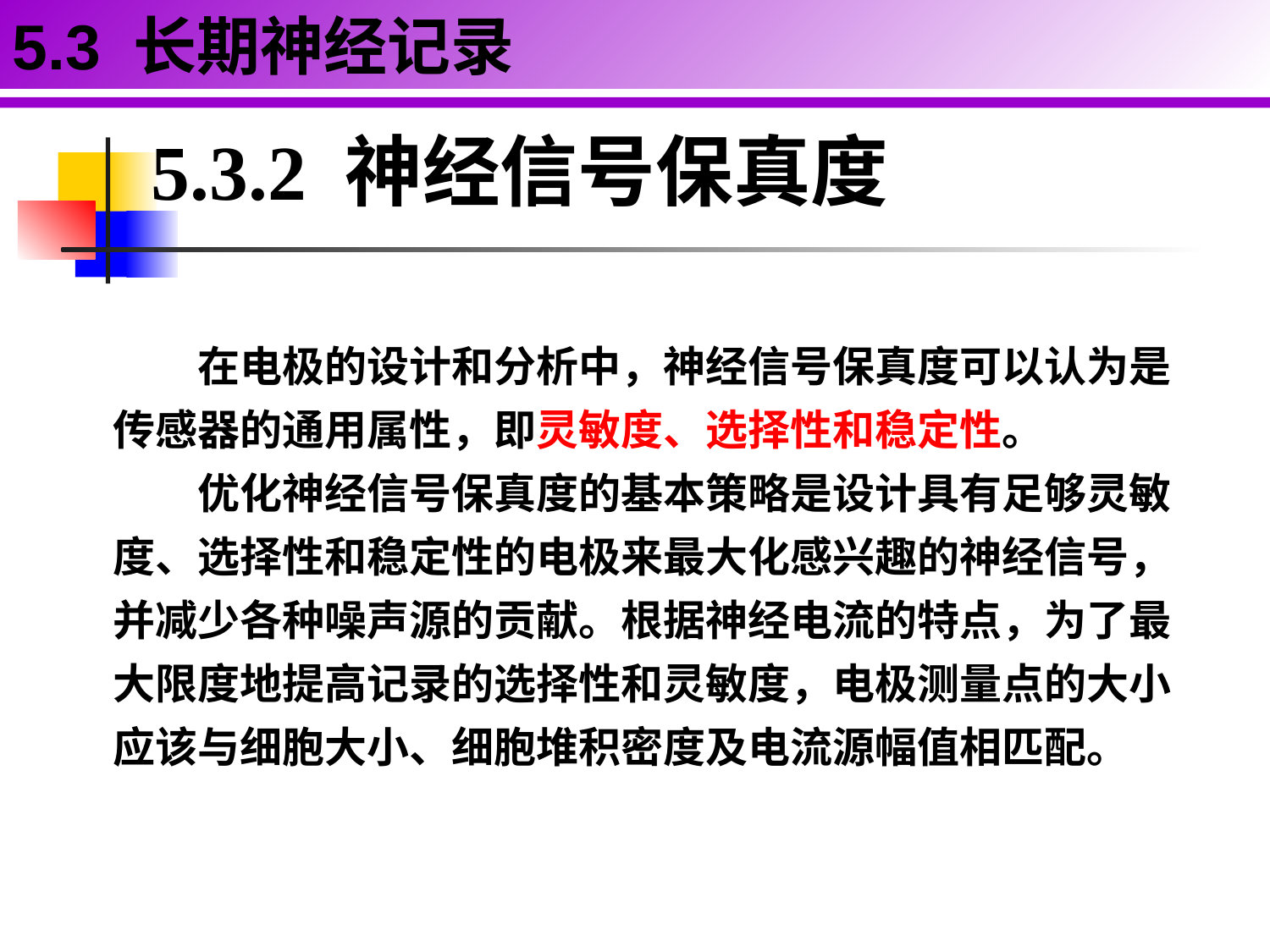

5.3 长期神经记录

5.3.2 神经信号保真度
在电极的设计和分析中，神经信号保真度可以认为是传感器的通用属性，即灵敏度、选择性和稳定性。
优化神经信号保真度的基本策略是设计具有足够灵敏度、选择性和稳定性的电极来最大化感兴趣的神经信号，并减少各种噪声源的贡献。根据神经电流的特点，为了最大限度地提高记录的选择性和灵敏度，电极测量点的大小应该与细胞大小、细胞堆积密度及电流源幅值相匹配。